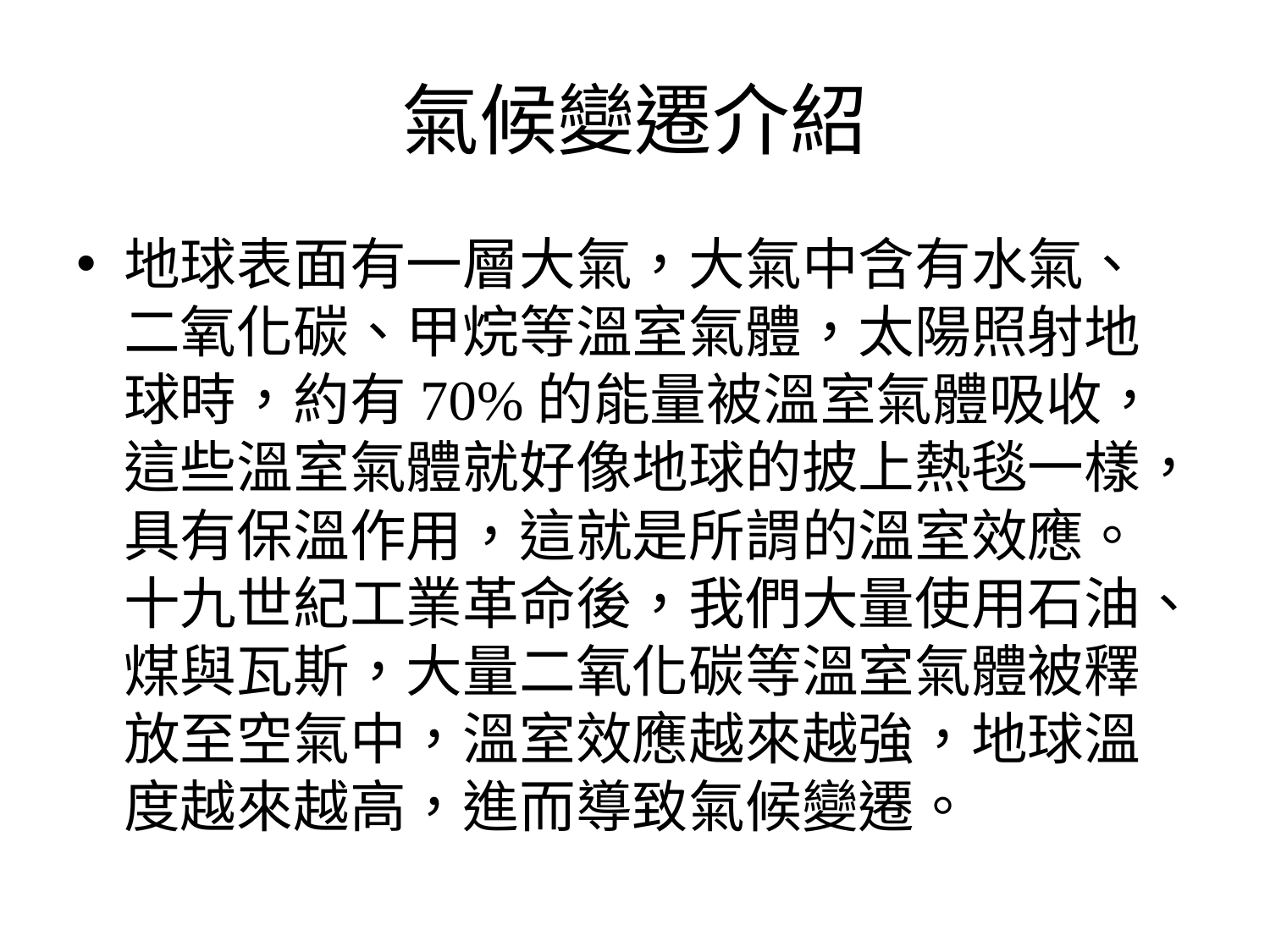

# 氣候變遷介紹
地球表面有一層大氣，大氣中含有水氣、二氧化碳、甲烷等溫室氣體，太陽照射地球時，約有70%的能量被溫室氣體吸收，這些溫室氣體就好像地球的披上熱毯一樣，具有保溫作用，這就是所謂的溫室效應。十九世紀工業革命後，我們大量使用石油、煤與瓦斯，大量二氧化碳等溫室氣體被釋放至空氣中，溫室效應越來越強，地球溫度越來越高，進而導致氣候變遷。